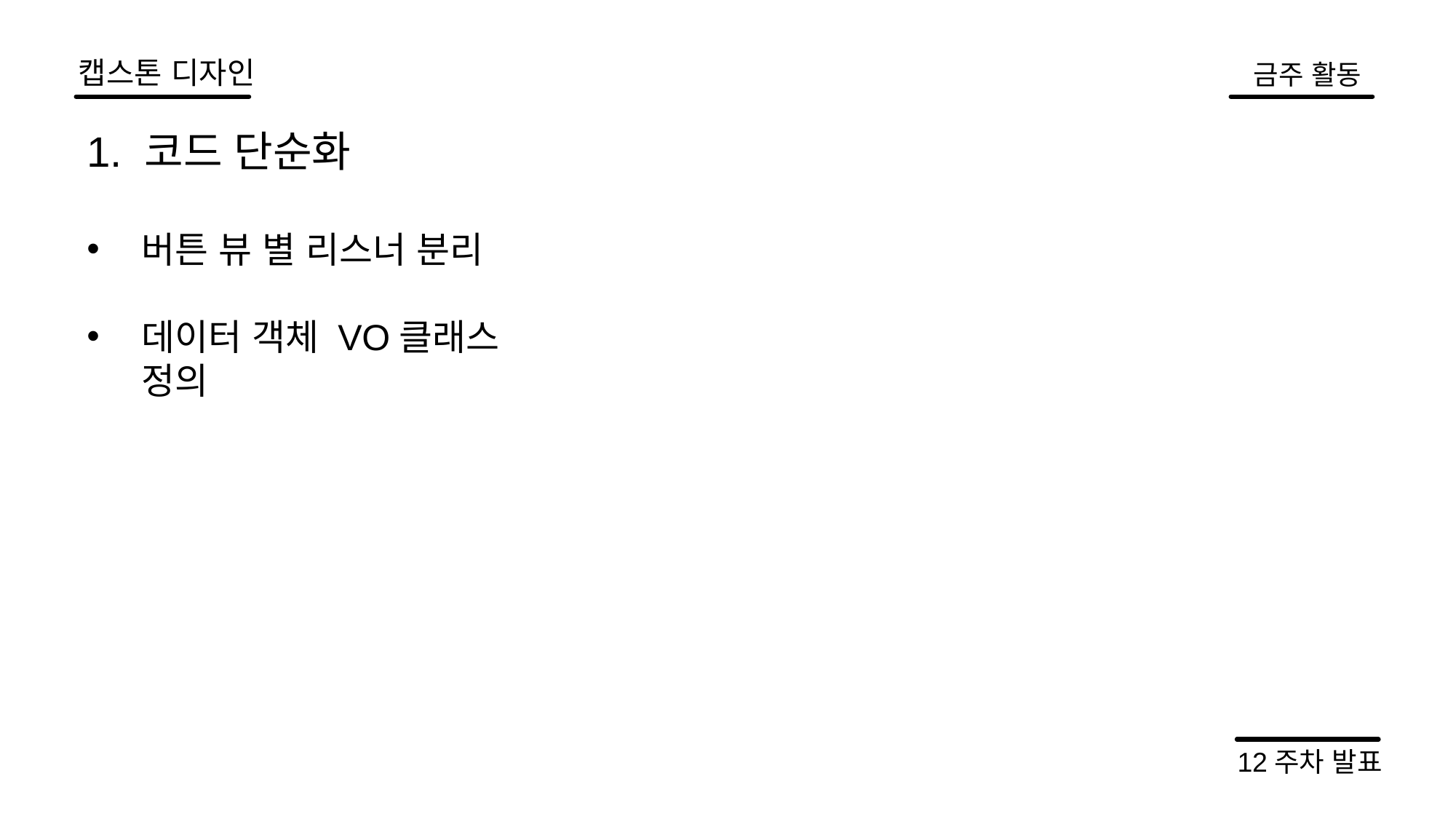

캡스톤 디자인
금주 활동
1. 코드 단순화

버튼 뷰 별 리스너 분리

데이터 객체 VO클래스 정의
12주차 발표